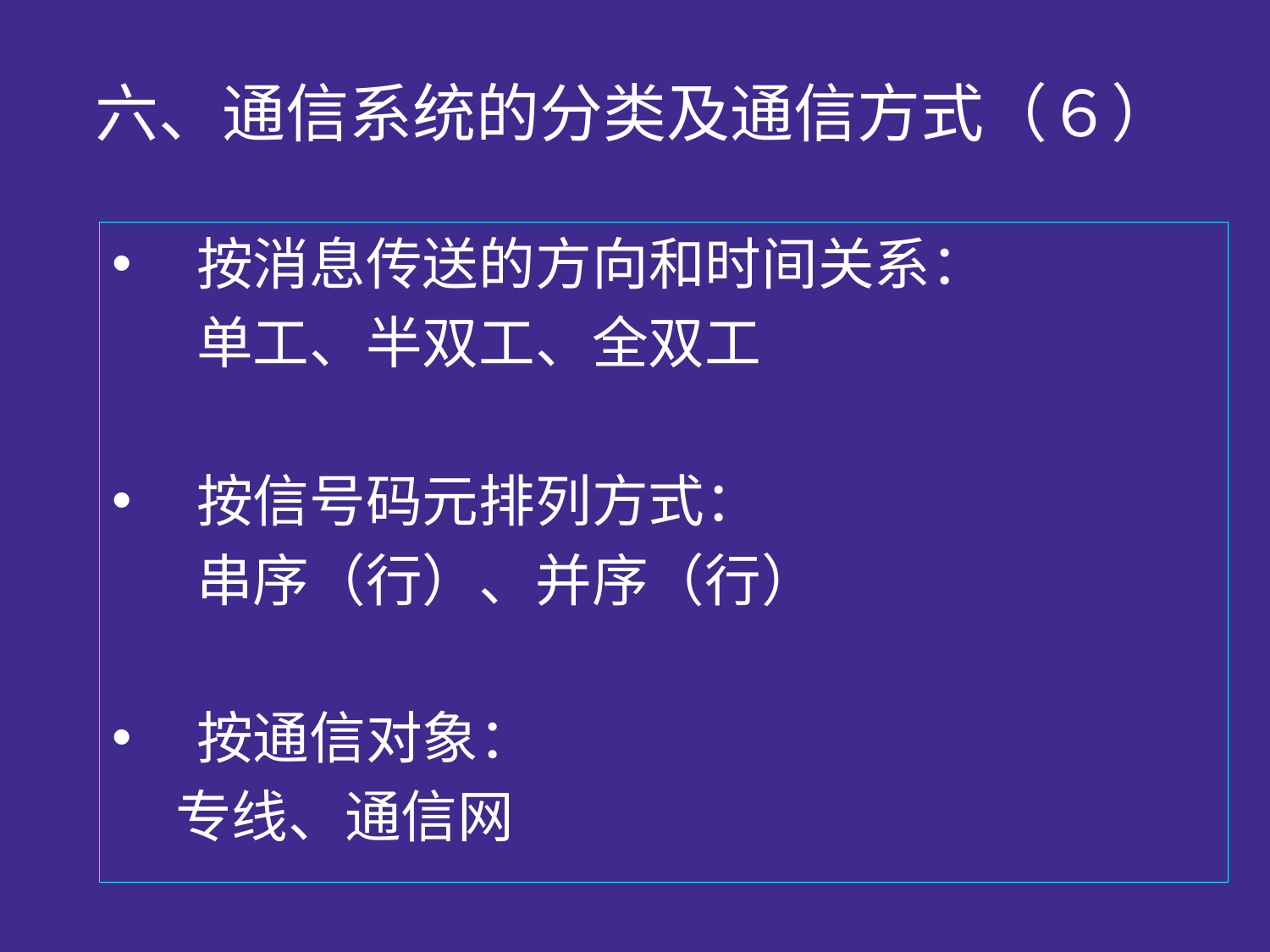

# 六、通信系统的分类及通信方式（６）
按消息传送的方向和时间关系：
	单工、半双工、全双工

按信号码元排列方式：
	串序（行）、并序（行）

按通信对象：
专线、通信网